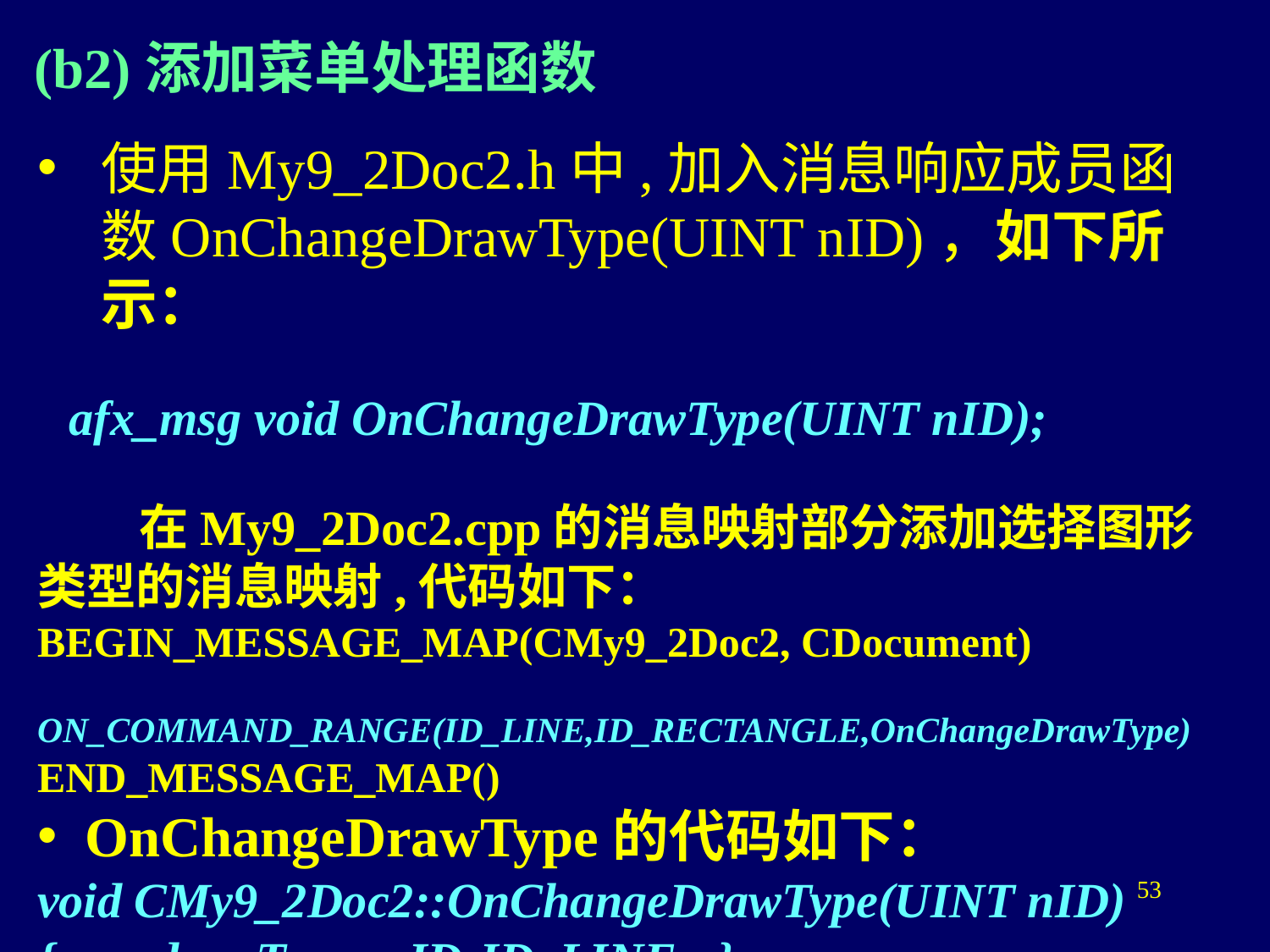

(b2)添加菜单处理函数
使用My9_2Doc2.h中,加入消息响应成员函数OnChangeDrawType(UINT nID)，如下所示：

   afx_msg void OnChangeDrawType(UINT nID);

        在My9_2Doc2.cpp的消息映射部分添加选择图形类型的消息映射,代码如下：
BEGIN_MESSAGE_MAP(CMy9_2Doc2, CDocument)
    ON_COMMAND_RANGE(ID_LINE,ID_RECTANGLE,OnChangeDrawType)
END_MESSAGE_MAP()
OnChangeDrawType的代码如下：
void CMy9_2Doc2::OnChangeDrawType(UINT nID)
{   m_drawType=nID-ID_LINE;  }
53